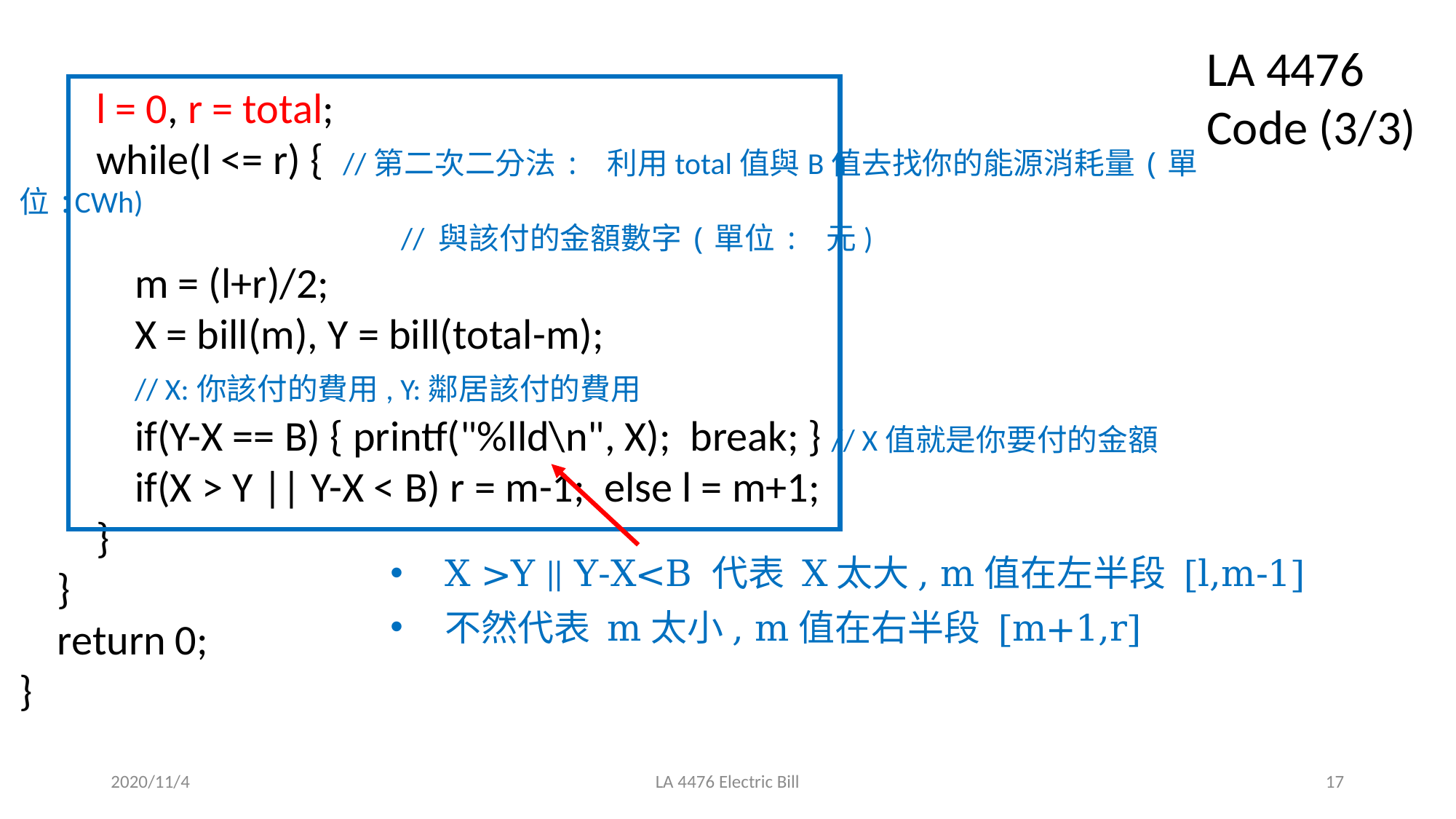

LA 4476 Code (3/3)
        l = 0, r = total;
        while(l <= r) {  //第二次二分法: 利用total值與B值去找你的能源消耗量(單位:CWh)
                     // 與該付的金額數字(單位: 元)
            m = (l+r)/2;
            X = bill(m), Y = bill(total-m);
            // X:你該付的費用, Y:鄰居該付的費用
            if(Y-X == B) { printf("%lld\n", X);  break; } // X值就是你要付的金額
            if(X > Y || Y-X < B) r = m-1;  else l = m+1;
        }
    }
    return 0;
}

X >Y || Y-X<B 代表 X太大, m值在左半段 [l,m-1]
不然代表 m太小, m值在右半段 [m+1,r]
2020/11/4
LA 4476 Electric Bill
17